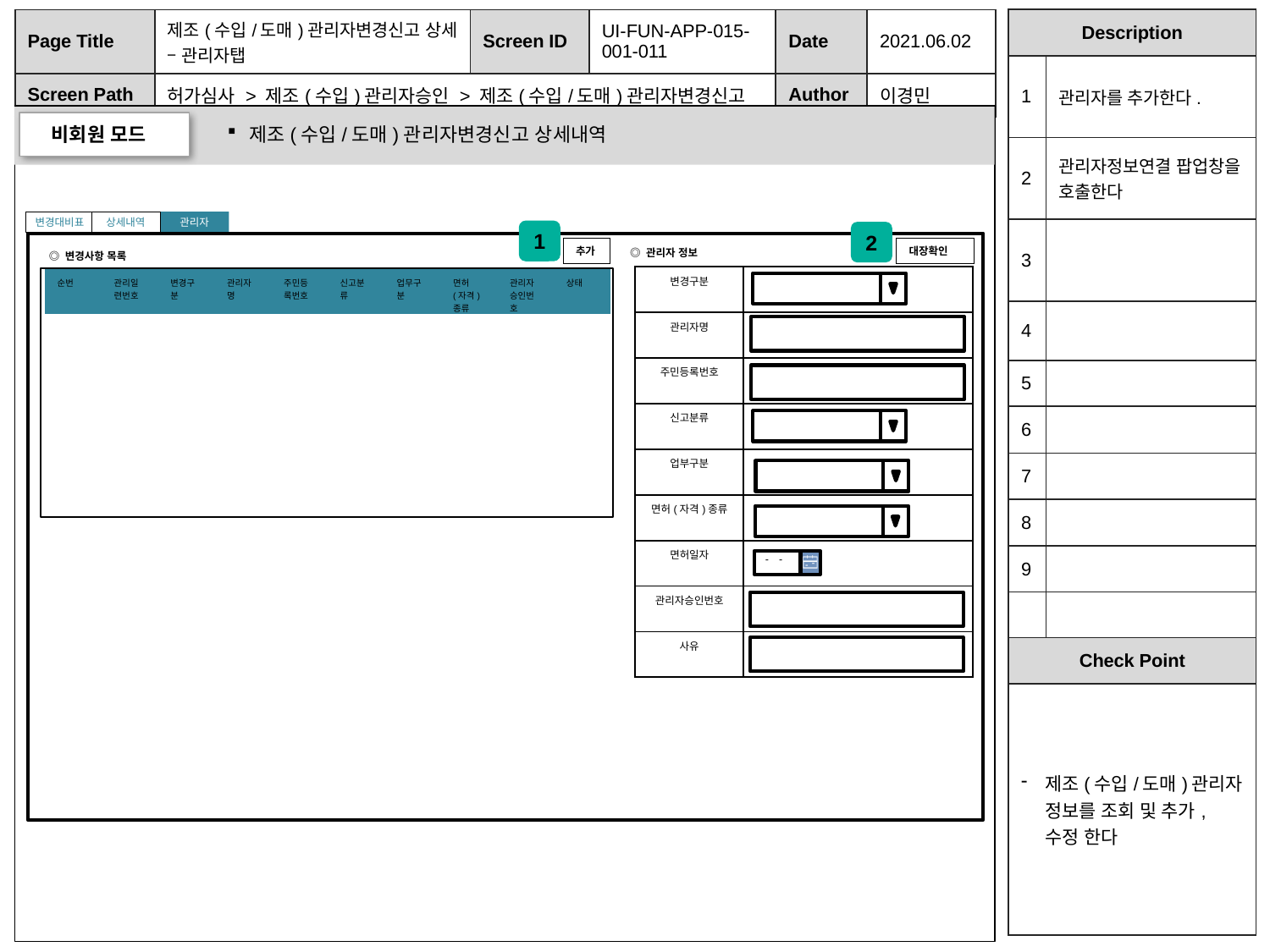

| Description |  |
| --- | --- |
| 1 | 관리자를 추가한다. |
| 2 | 관리자정보연결 팝업창을 호출한다 |
| 3 |  |
| 4 |  |
| 5 |  |
| 6 |  |
| 7 |  |
| 8 |  |
| 9 |  |
|  |  |
| Check Point |  |
| 제조(수입/도매)관리자 정보를 조회 및 추가, 수정 한다 |  |
| Page Title | 제조(수입/도매)관리자변경신고 상세 – 관리자탭 | Screen ID | UI-FUN-APP-015-001-011 | Date | 2021.06.02 |
| --- | --- | --- | --- | --- | --- |
| Screen Path | 허가심사 > 제조(수입)관리자승인 > 제조(수입/도매)관리자변경신고 |  |  | Author | 이경민 |

비회원 모드
제조(수입/도매)관리자변경신고 상세내역
관리자
상세내역
변경대비표
1
2

추가
대장확인
◎ 관리자 정보
◎ 변경사항 목록
| 변경구분 |  |
| --- | --- |
| 관리자명 |  |
| 주민등록번호 |  |
| 신고분류 |  |
| 업부구분 |  |
| 면허(자격)종류 |  |
| 면허일자 |  |
| 관리자승인번호 |  |
| 사유 |  |

| 순번 | 관리일련번호 | 변경구분 | 관리자명 | 주민등록번호 | 신고분류 | 업무구분 | 면허(자격)종류 | 관리자승인번호 | 상태 |
| --- | --- | --- | --- | --- | --- | --- | --- | --- | --- |

-
-